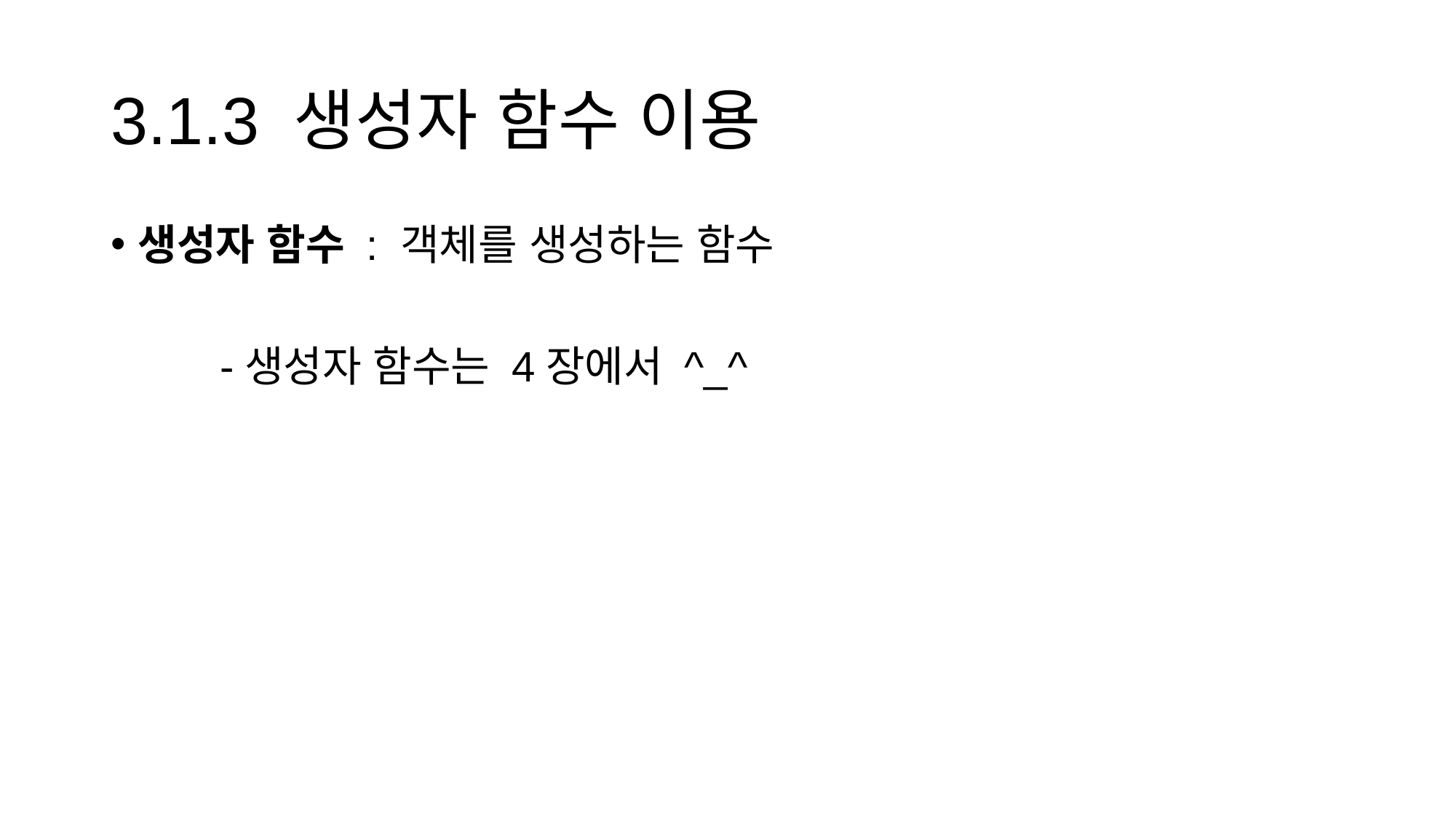

# 3.1.3 생성자 함수 이용
생성자 함수 : 객체를 생성하는 함수

	-생성자 함수는 4장에서 ^_^